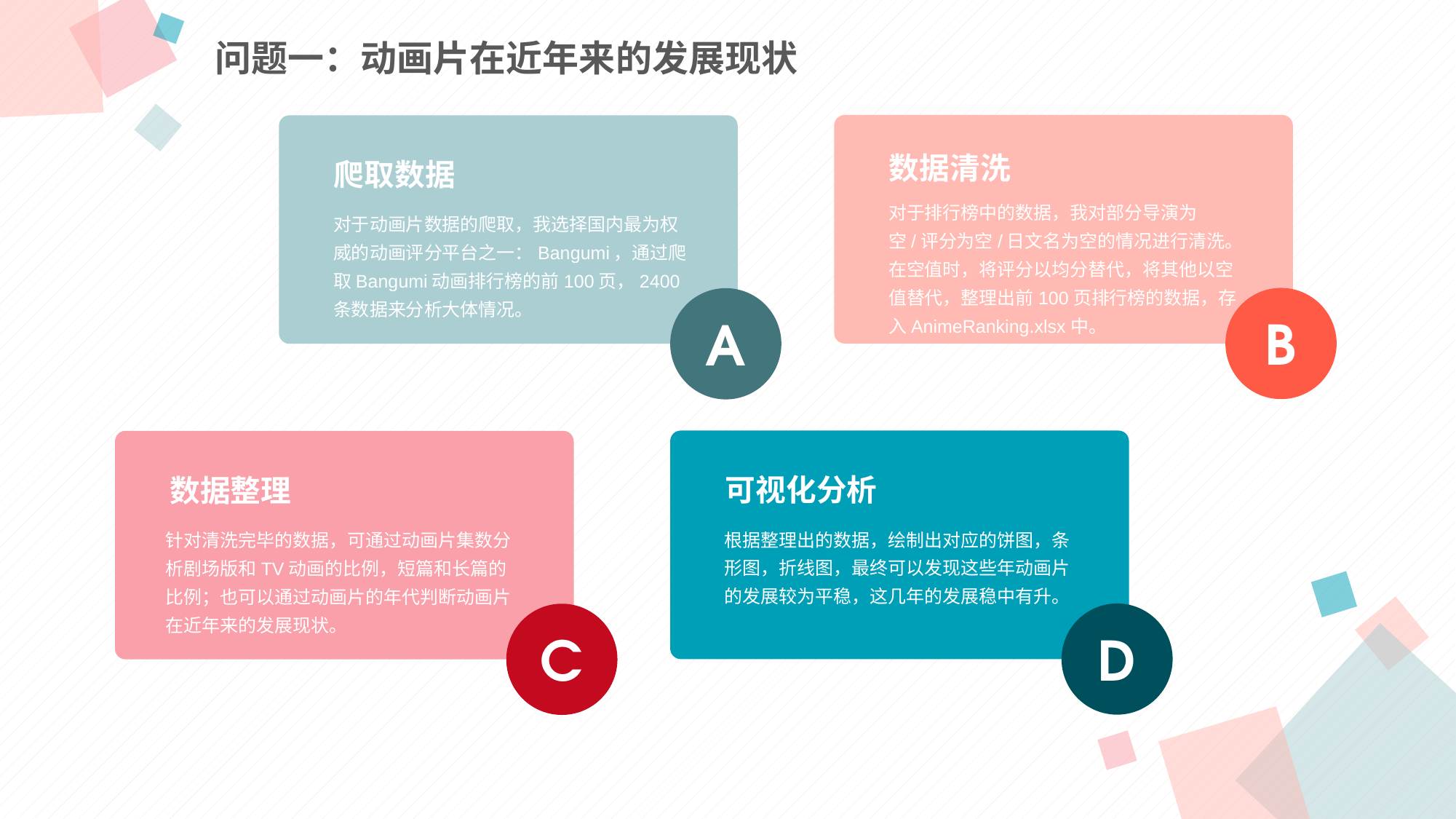

问题一：动画片在近年来的发展现状

数据清洗
爬取数据
对于排行榜中的数据，我对部分导演为空/评分为空/日文名为空的情况进行清洗。在空值时，将评分以均分替代，将其他以空值替代，整理出前100页排行榜的数据，存入AnimeRanking.xlsx中。
对于动画片数据的爬取，我选择国内最为权威的动画评分平台之一：Bangumi，通过爬取Bangumi动画排行榜的前100页，2400条数据来分析大体情况。
B
A

可视化分析
数据整理
根据整理出的数据，绘制出对应的饼图，条形图，折线图，最终可以发现这些年动画片的发展较为平稳，这几年的发展稳中有升。
针对清洗完毕的数据，可通过动画片集数分析剧场版和TV动画的比例，短篇和长篇的比例；也可以通过动画片的年代判断动画片在近年来的发展现状。
D
C